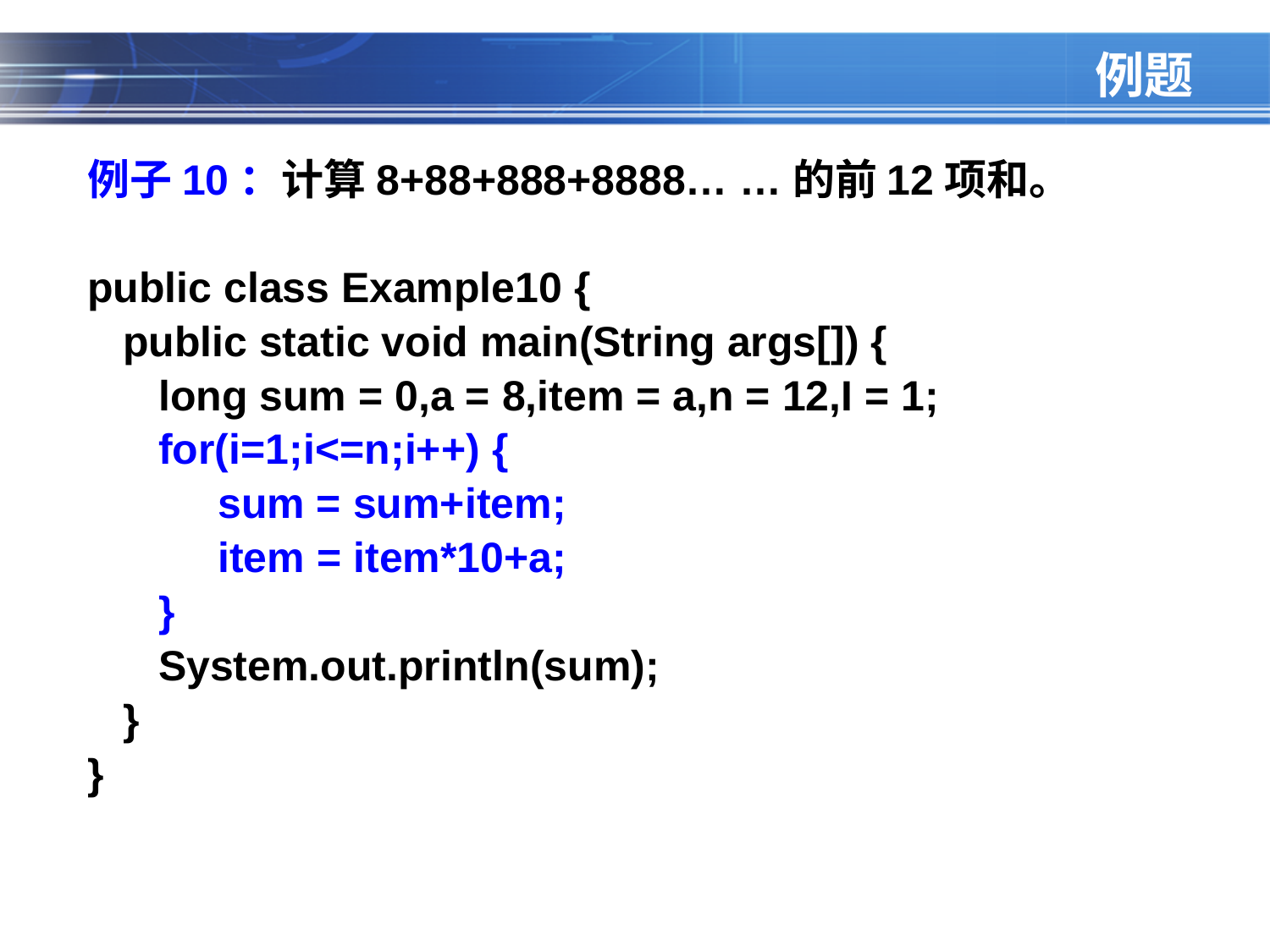

# 例题
例子10：计算8+88+888+8888… …的前12项和。

public class Example10 {
   public static void main(String args[]) {
      long sum = 0,a = 8,item = a,n = 12,I = 1;
      for(i=1;i<=n;i++) {
           sum = sum+item;
           item = item*10+a;
      }
      System.out.println(sum);
   }
}